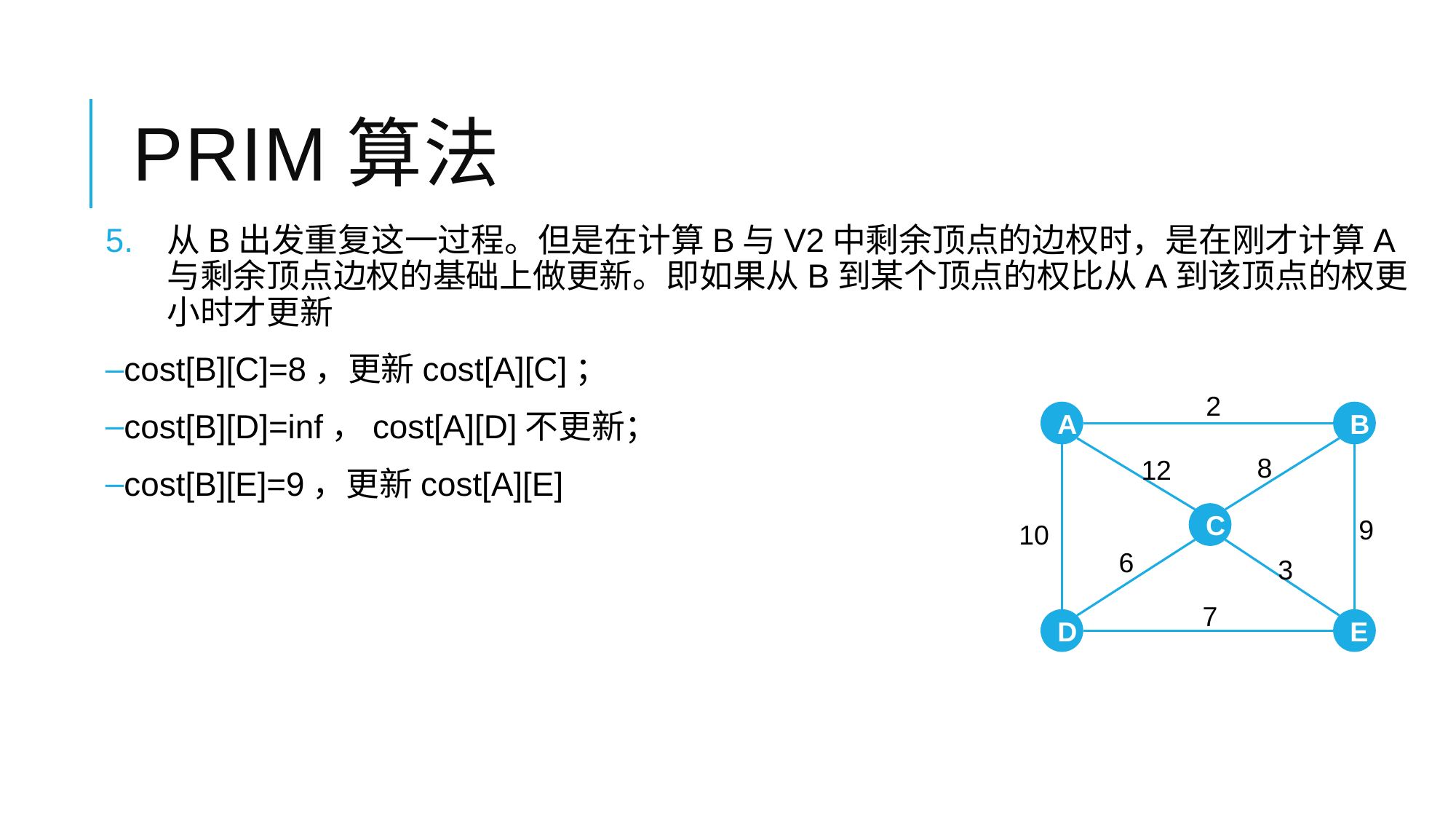

# Prim算法
从B出发重复这一过程。但是在计算B与V2中剩余顶点的边权时，是在刚才计算A与剩余顶点边权的基础上做更新。即如果从B到某个顶点的权比从A到该顶点的权更小时才更新
cost[B][C]=8，更新cost[A][C]；
cost[B][D]=inf，cost[A][D]不更新；
cost[B][E]=9，更新cost[A][E]

2
A
B
8
12
C
9
10
6
3
7
D
E